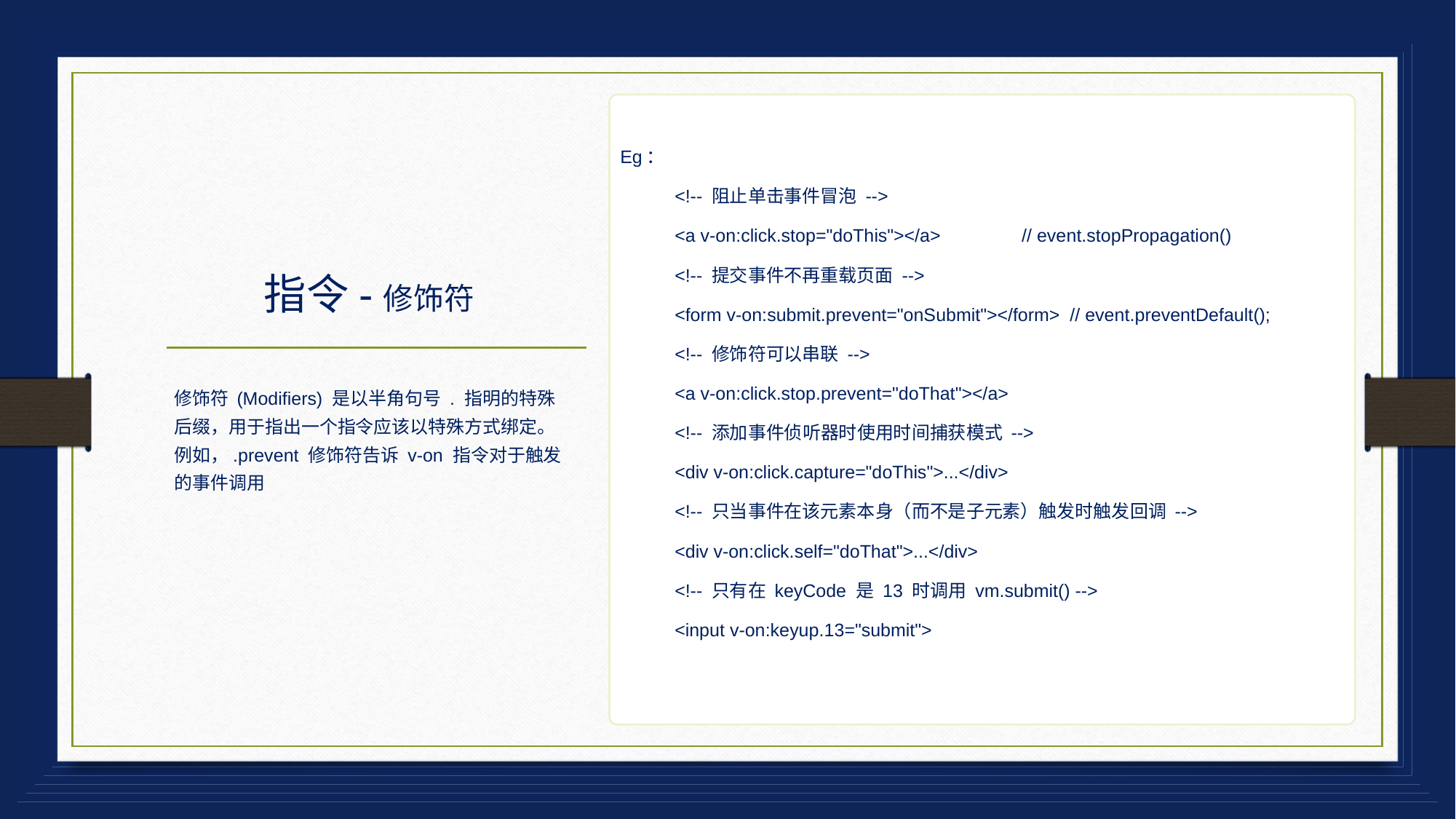

Eg：
<!-- 阻止单击事件冒泡 -->
<a v-on:click.stop="doThis"></a>                // event.stopPropagation()
<!-- 提交事件不再重载页面 -->
<form v-on:submit.prevent="onSubmit"></form>  // event.preventDefault();
<!-- 修饰符可以串联 -->
<a v-on:click.stop.prevent="doThat"></a>
<!-- 添加事件侦听器时使用时间捕获模式 -->
<div v-on:click.capture="doThis">...</div>
<!-- 只当事件在该元素本身（而不是子元素）触发时触发回调 -->
<div v-on:click.self="doThat">...</div>
<!-- 只有在 keyCode 是 13 时调用 vm.submit() -->
<input v-on:keyup.13="submit">
# 指令-修饰符
修饰符 (Modifiers) 是以半角句号 . 指明的特殊后缀，用于指出一个指令应该以特殊方式绑定。例如，.prevent 修饰符告诉 v-on 指令对于触发的事件调用